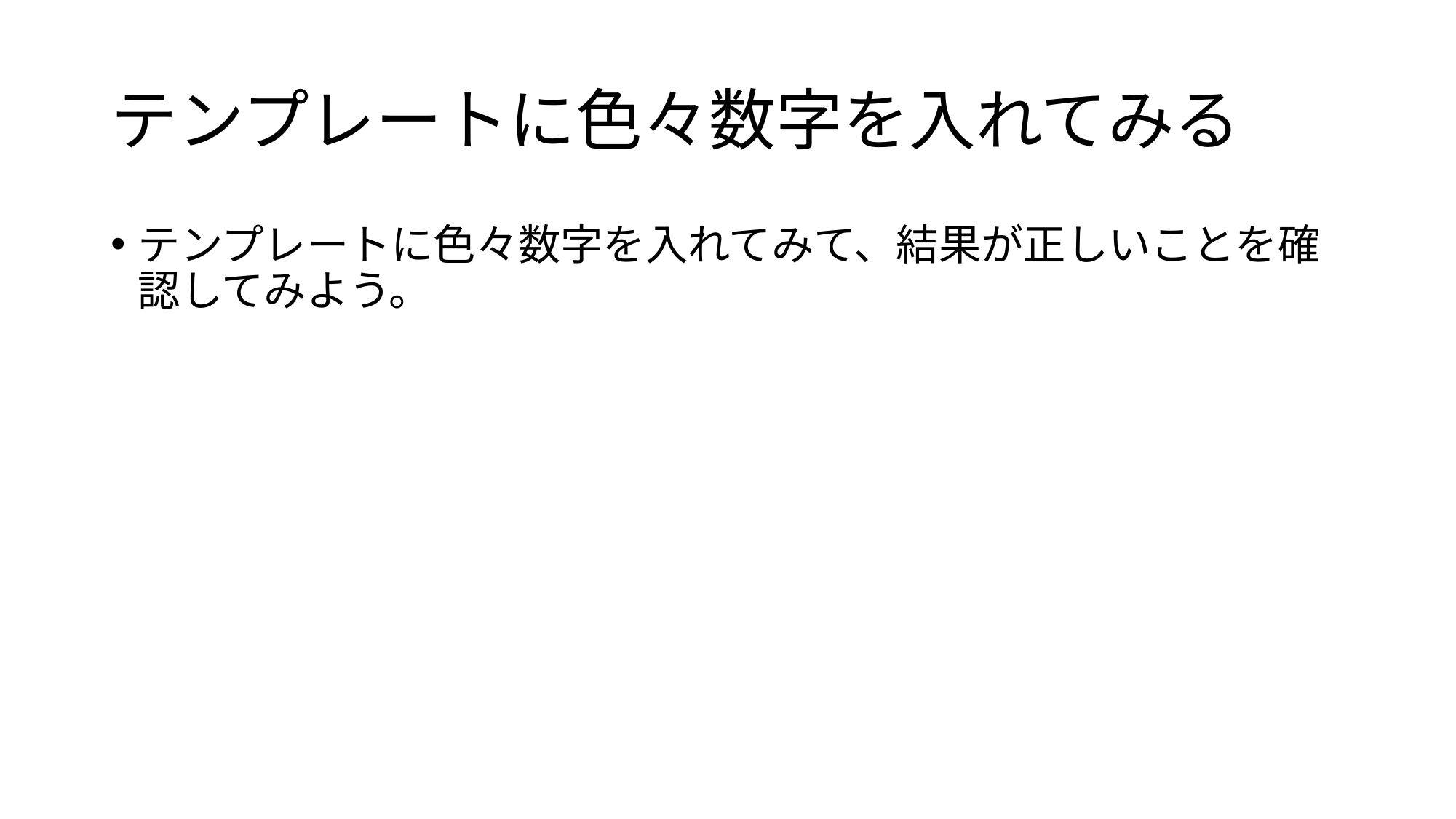

# テンプレートに色々数字を入れてみる
テンプレートに色々数字を入れてみて、結果が正しいことを確認してみよう。